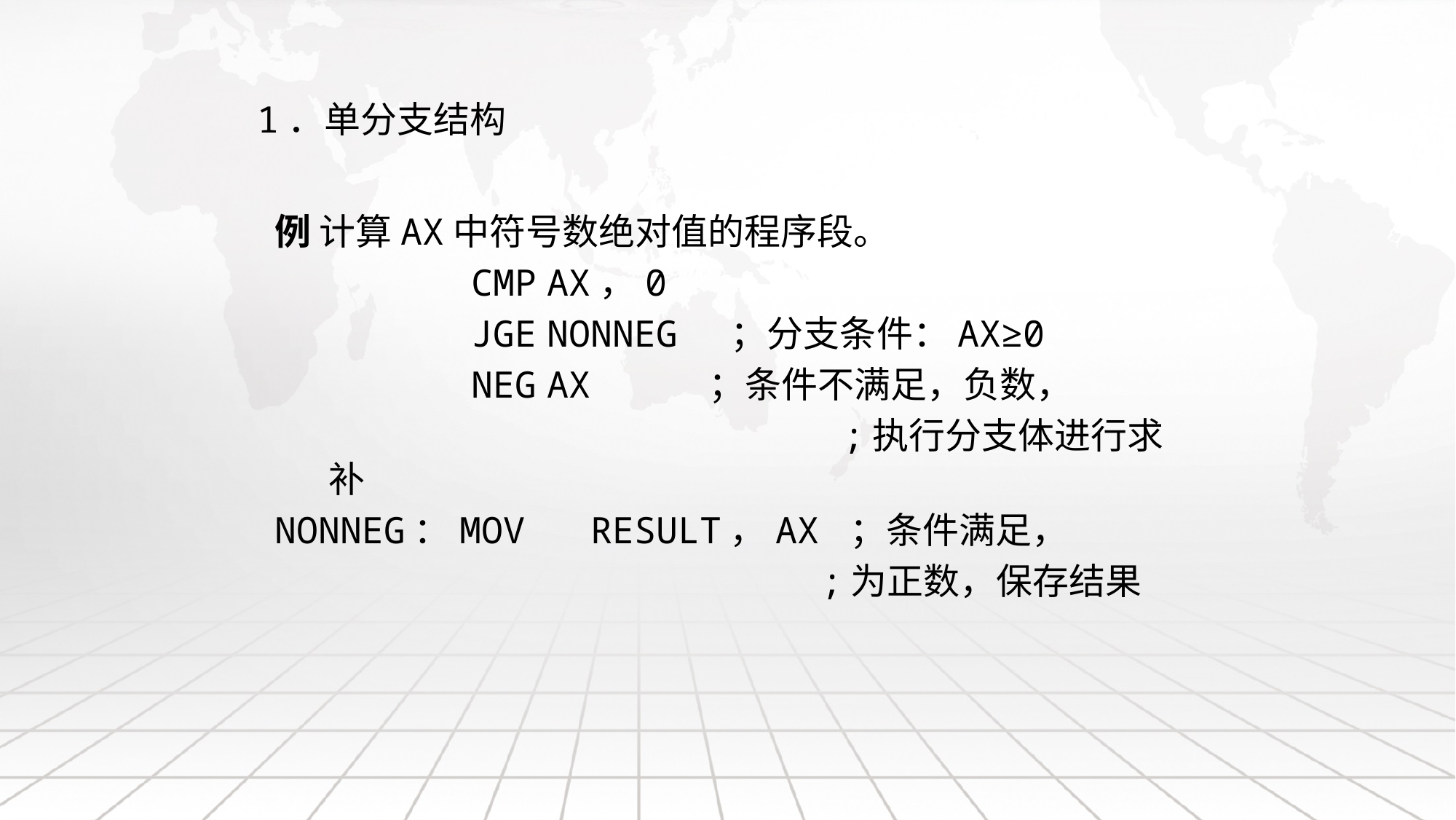

# 1．单分支结构
例 计算AX中符号数绝对值的程序段。
         CMP	AX，0
         JGE	NONNEG  ；分支条件：AX≥0
         NEG	AX	  ；条件不满足，负数，
                          ;执行分支体进行求补
NONNEG：MOV   RESULT，AX ；条件满足，
                         ;为正数，保存结果